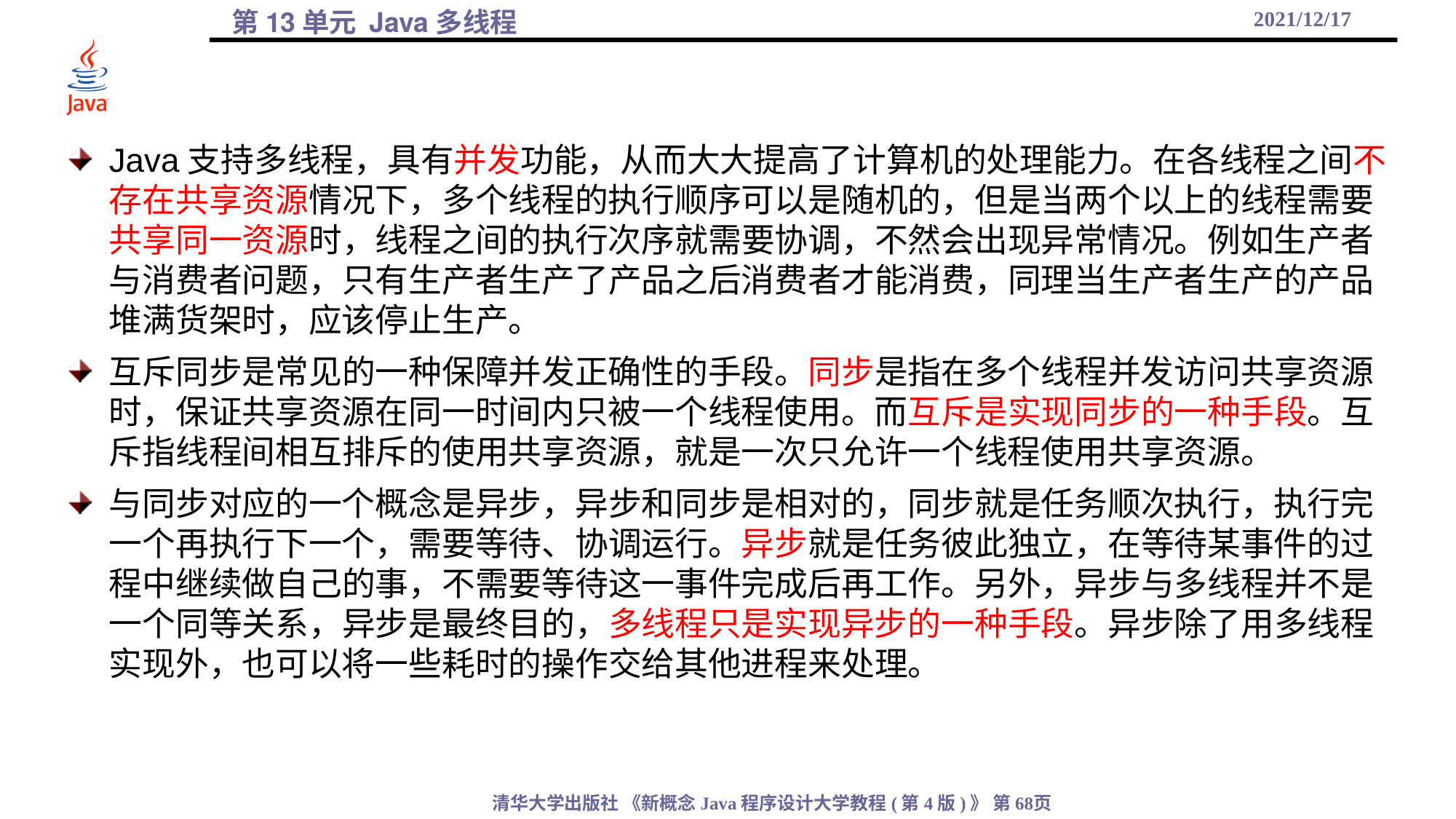

2021/12/17
Java支持多线程，具有并发功能，从而大大提高了计算机的处理能力。在各线程之间不存在共享资源情况下，多个线程的执行顺序可以是随机的，但是当两个以上的线程需要共享同一资源时，线程之间的执行次序就需要协调，不然会出现异常情况。例如生产者与消费者问题，只有生产者生产了产品之后消费者才能消费，同理当生产者生产的产品堆满货架时，应该停止生产。
互斥同步是常见的一种保障并发正确性的手段。同步是指在多个线程并发访问共享资源时，保证共享资源在同一时间内只被一个线程使用。而互斥是实现同步的一种手段。互斥指线程间相互排斥的使用共享资源，就是一次只允许一个线程使用共享资源。
与同步对应的一个概念是异步，异步和同步是相对的，同步就是任务顺次执行，执行完一个再执行下一个，需要等待、协调运行。异步就是任务彼此独立，在等待某事件的过程中继续做自己的事，不需要等待这一事件完成后再工作。另外，异步与多线程并不是一个同等关系，异步是最终目的，多线程只是实现异步的一种手段。异步除了用多线程实现外，也可以将一些耗时的操作交给其他进程来处理。